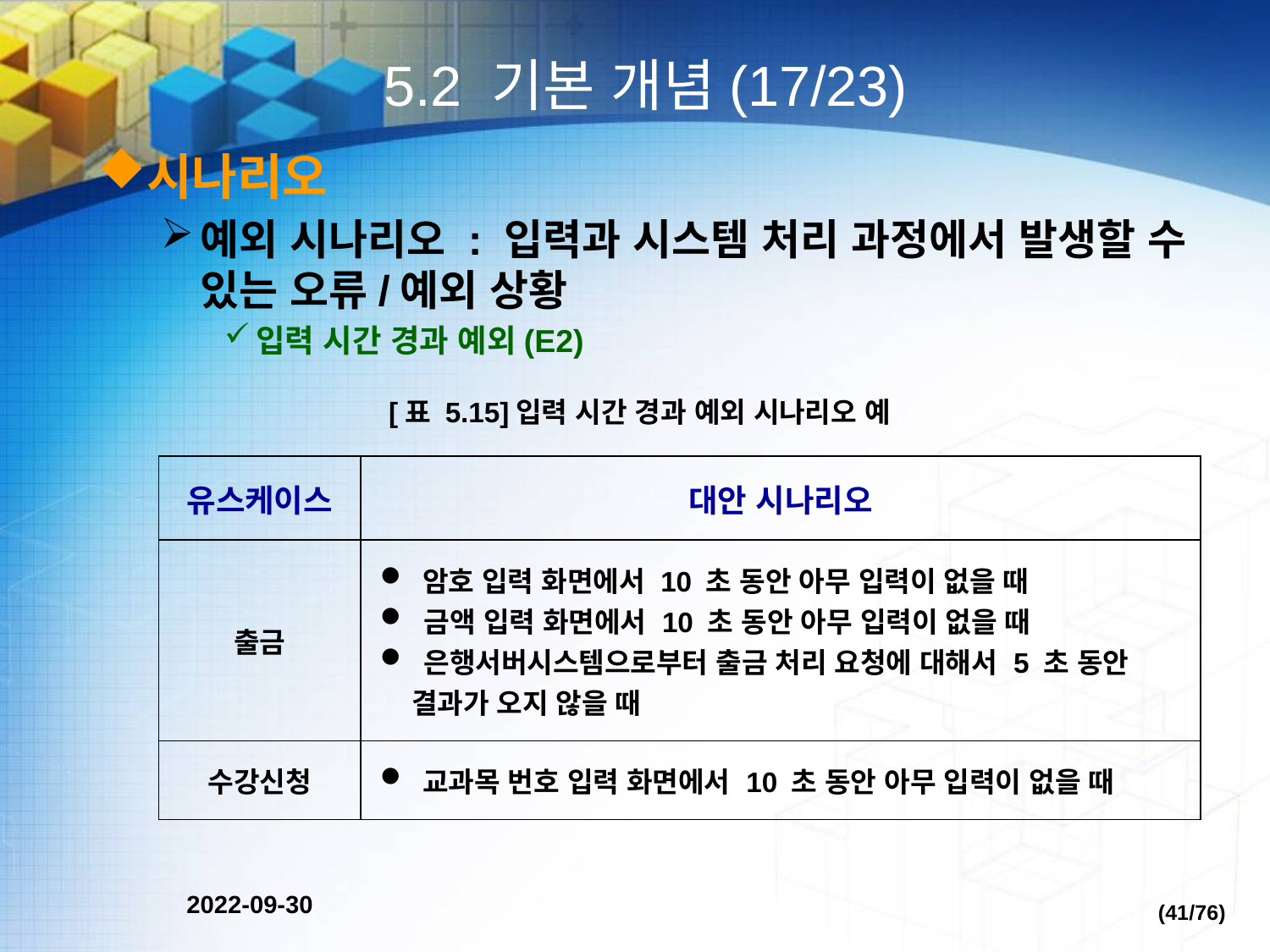

# 5.2 기본 개념(17/23)
시나리오
예외 시나리오 : 입력과 시스템 처리 과정에서 발생할 수 있는 오류/예외 상황
입력 시간 경과 예외(E2)
[표 5.15]입력 시간 경과 예외 시나리오 예
| 유스케이스 | 대안 시나리오 |
| --- | --- |
| 출금 | 암호 입력 화면에서 10 초 동안 아무 입력이 없을 때 금액 입력 화면에서 10 초 동안 아무 입력이 없을 때 은행서버시스템으로부터 출금 처리 요청에 대해서 5 초 동안 결과가 오지 않을 때 |
| 수강신청 | 교과목 번호 입력 화면에서 10 초 동안 아무 입력이 없을 때 |
(41/76)
2022-09-30